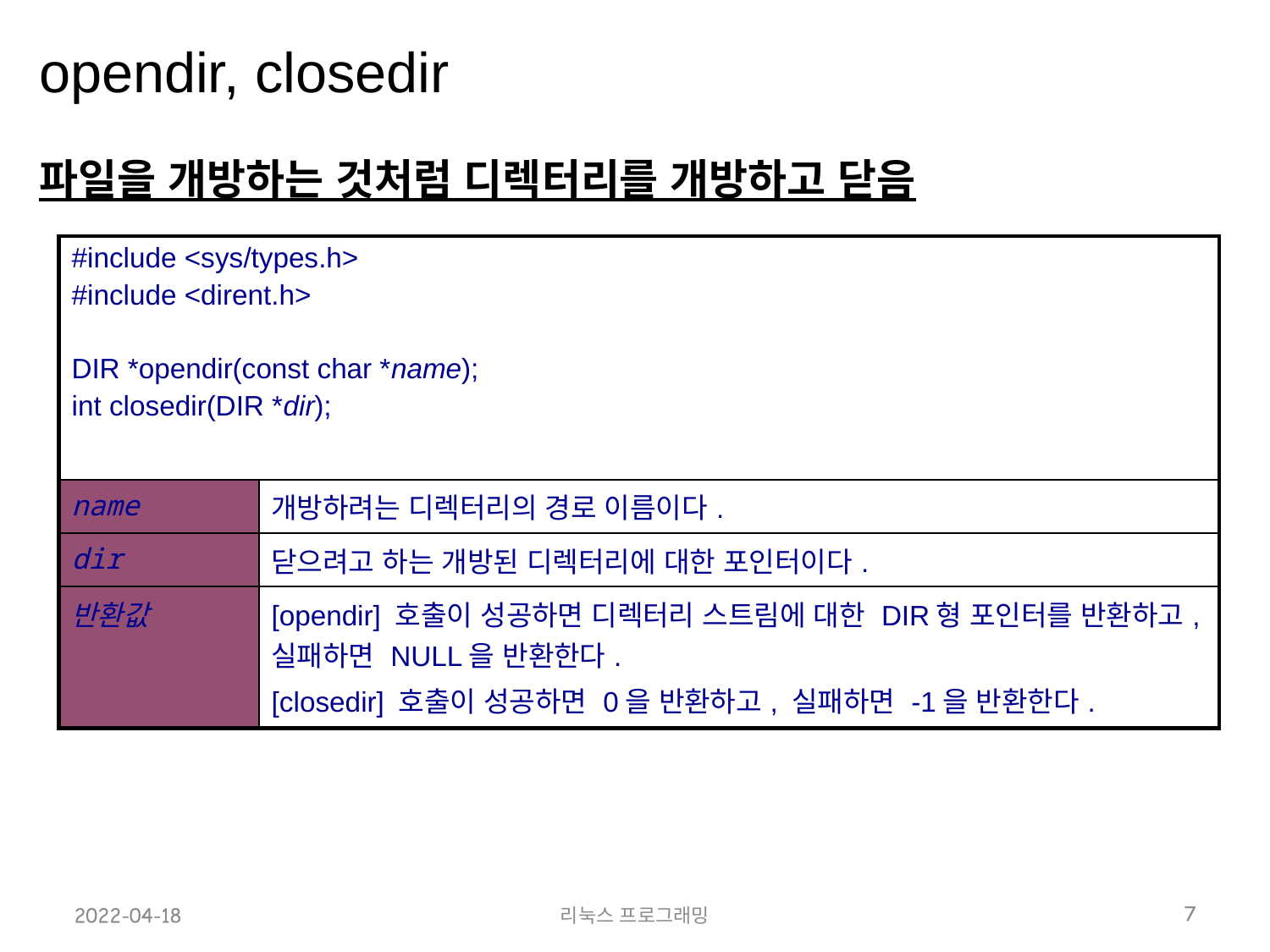

# opendir, closedir
파일을 개방하는 것처럼 디렉터리를 개방하고 닫음
| #include <sys/types.h> #include <dirent.h> DIR \*opendir(const char \*name); int closedir(DIR \*dir); |  |
| --- | --- |
| name | 개방하려는 디렉터리의 경로 이름이다. |
| dir | 닫으려고 하는 개방된 디렉터리에 대한 포인터이다. |
| 반환값 | [opendir] 호출이 성공하면 디렉터리 스트림에 대한 DIR형 포인터를 반환하고, 실패하면 NULL을 반환한다. [closedir] 호출이 성공하면 0을 반환하고, 실패하면 -1을 반환한다. |
2022-04-18
리눅스 프로그래밍
7